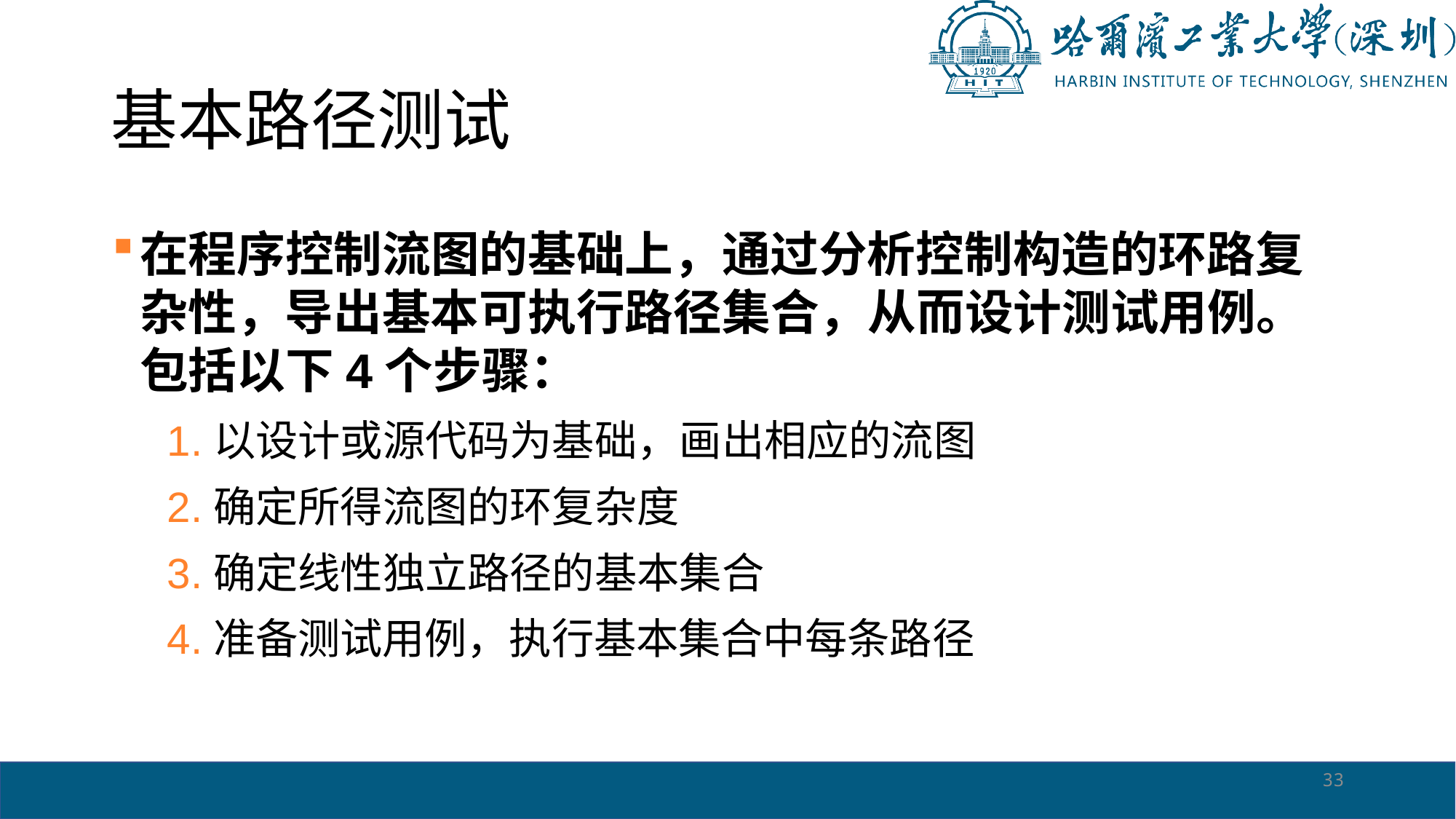

# 基本路径测试
在程序控制流图的基础上，通过分析控制构造的环路复杂性，导出基本可执行路径集合，从而设计测试用例。包括以下4个步骤：
1.以设计或源代码为基础，画出相应的流图
2.确定所得流图的环复杂度
3.确定线性独立路径的基本集合
4.准备测试用例，执行基本集合中每条路径

33